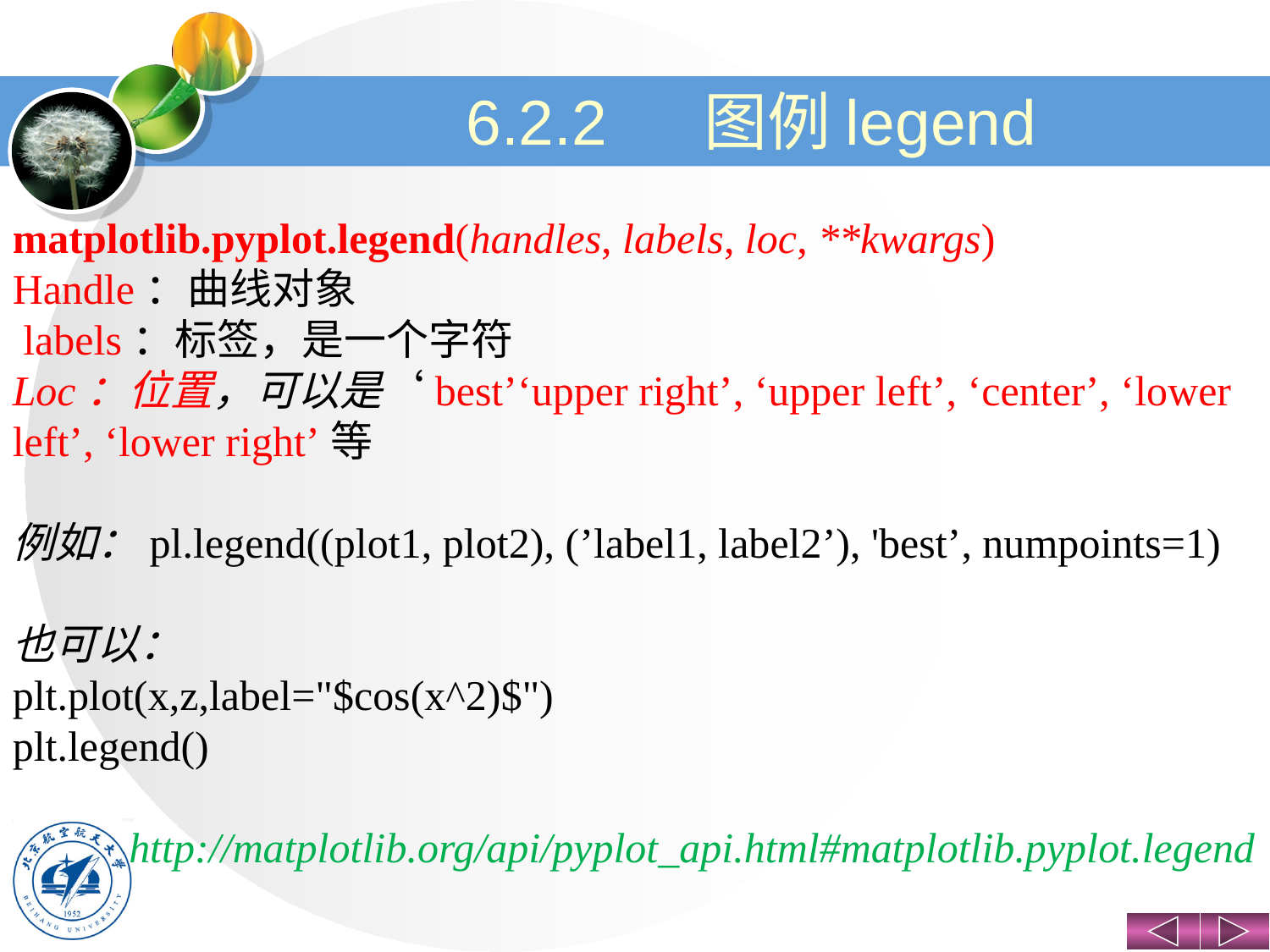

# 6.2.2 　图例legend
matplotlib.pyplot.legend(handles, labels, loc, **kwargs)
Handle：曲线对象
 labels：标签，是一个字符
Loc：位置，可以是‘best’‘upper right’, ‘upper left’, ‘center’, ‘lower left’, ‘lower right’等

例如：pl.legend((plot1, plot2), (’label1, label2’), 'best’, numpoints=1)

也可以：
plt.plot(x,z,label="$cos(x^2)$")
plt.legend()

           http://matplotlib.org/api/pyplot_api.html#matplotlib.pyplot.legend

网址：http://matplotlib.org/api/pyplot_api.html#matplotlib.pyplot.legend

28